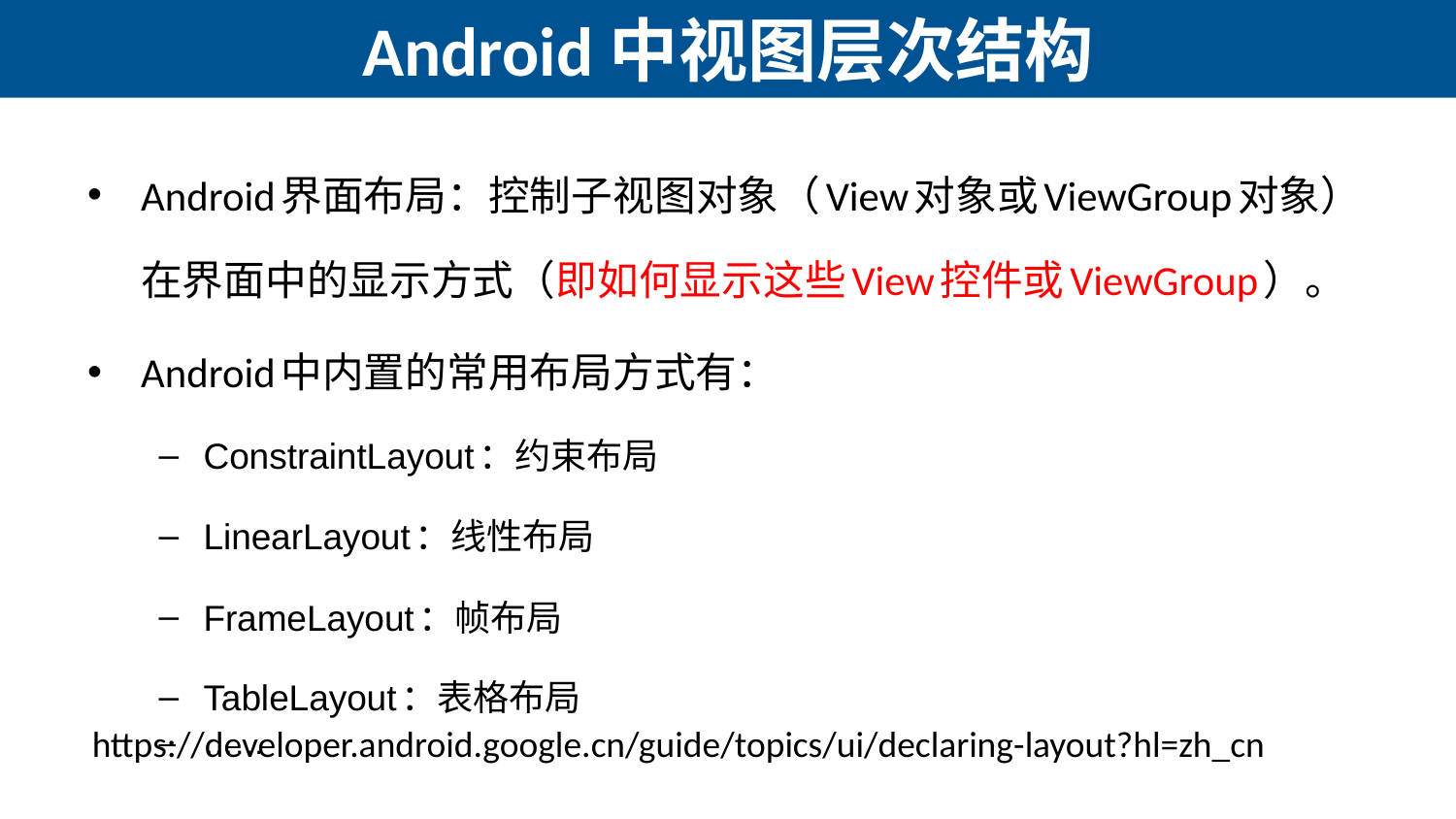

# Android中视图层次结构

Android界面布局：控制子视图对象（View对象或ViewGroup对象）在界面中的显示方式（即如何显示这些View控件或ViewGroup）。
Android中内置的常用布局方式有：
ConstraintLayout：约束布局
LinearLayout：线性布局
FrameLayout：帧布局
TableLayout：表格布局
……

https://developer.android.google.cn/guide/topics/ui/declaring-layout?hl=zh_cn